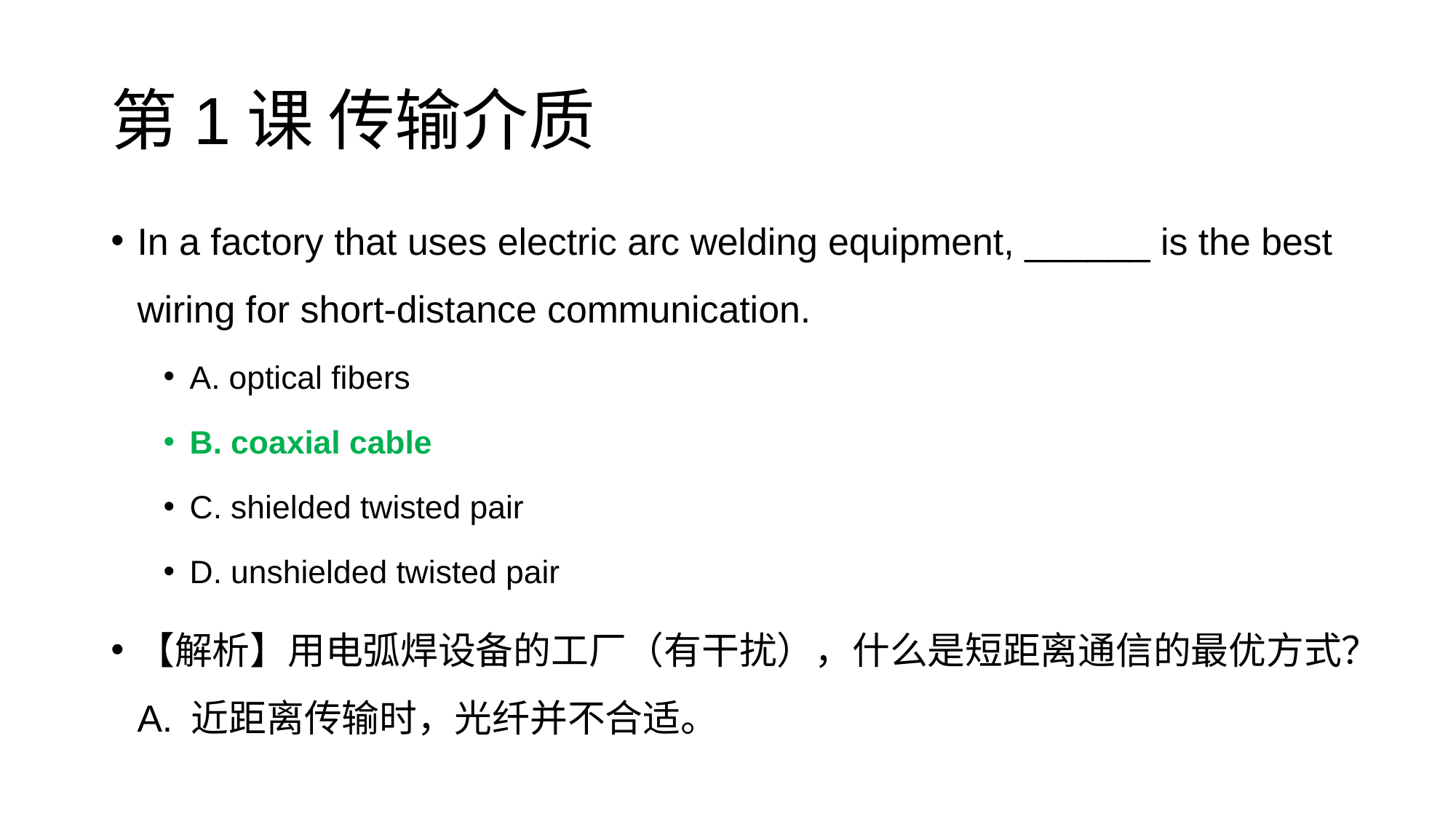

# 第1课 传输介质
In a factory that uses electric arc welding equipment, ______ is the best wiring for short-distance communication.
A. optical fibers
B. coaxial cable
C. shielded twisted pair
D. unshielded twisted pair
【解析】用电弧焊设备的工厂（有干扰），什么是短距离通信的最优方式？A. 近距离传输时，光纤并不合适。